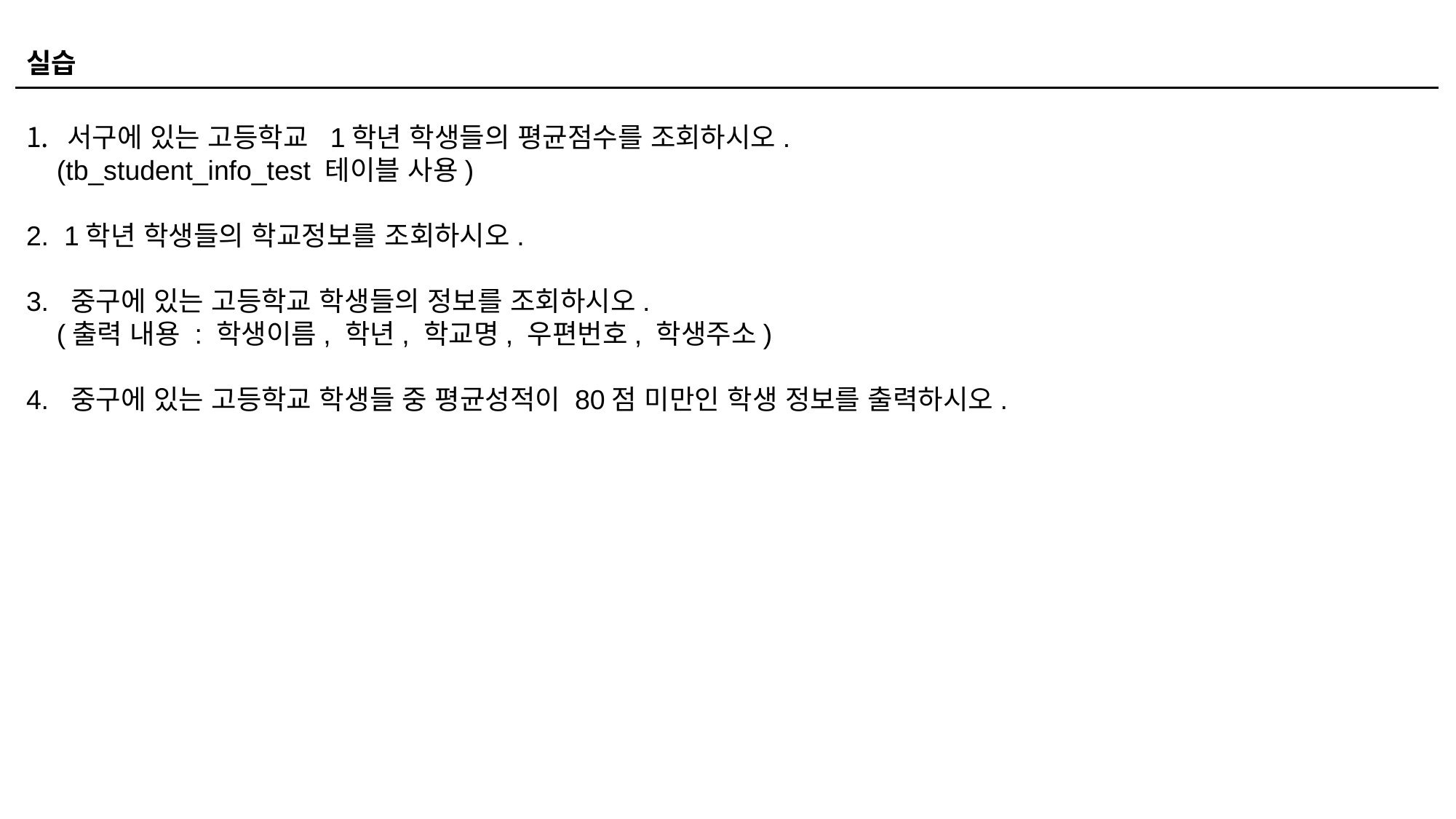

실습
서구에 있는 고등학교  1학년 학생들의 평균점수를 조회하시오.
    (tb_student_info_test 테이블 사용)

2.  1학년 학생들의 학교정보를 조회하시오.

3.  중구에 있는 고등학교 학생들의 정보를 조회하시오.
    (출력 내용 : 학생이름, 학년, 학교명, 우편번호, 학생주소)

4.  중구에 있는 고등학교 학생들 중 평균성적이 80점 미만인 학생 정보를 출력하시오.